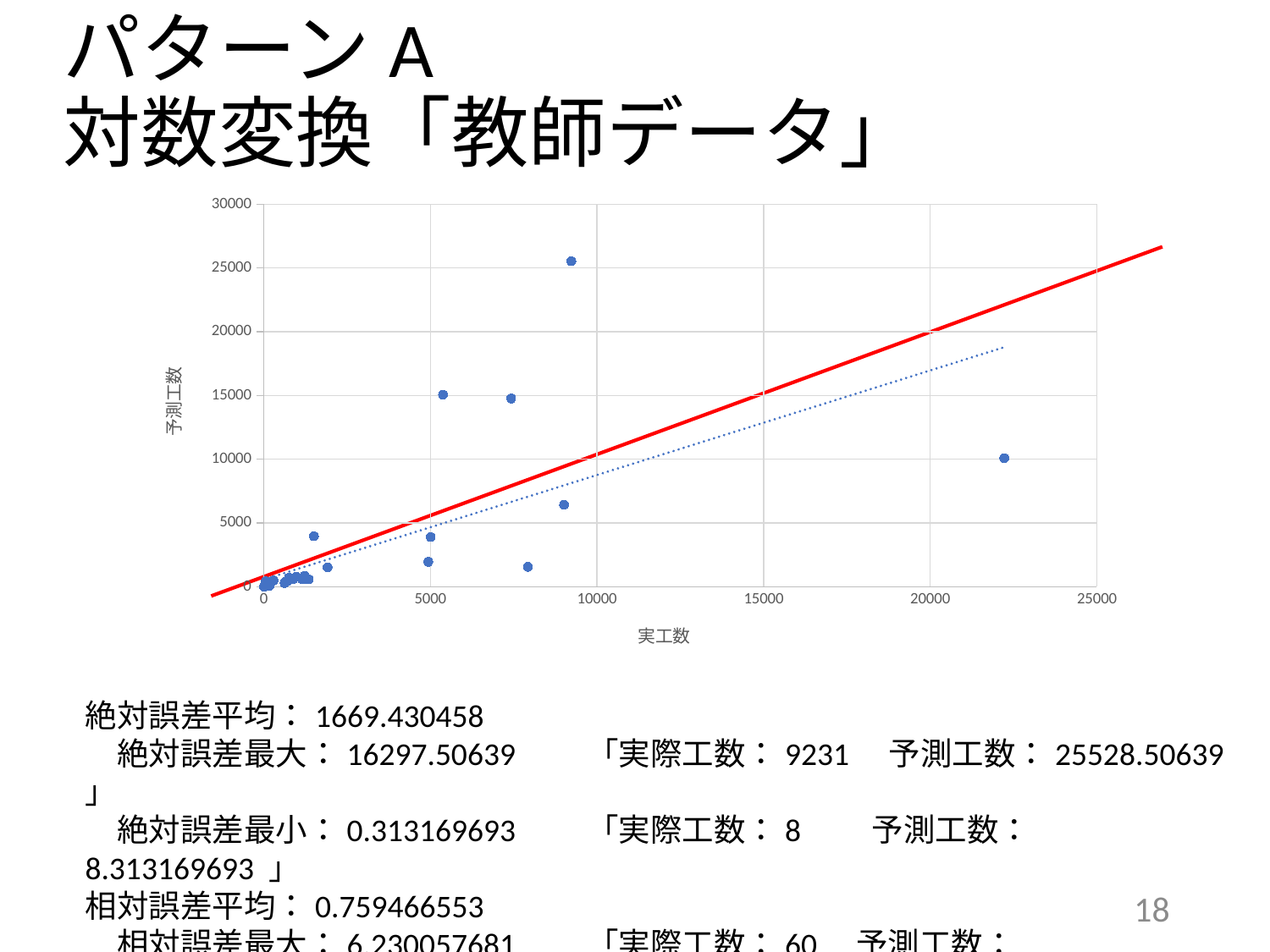

# パターンA 対数変換「教師データ」

### Chart

| Category | expect-dev |
|---|---|
絶対誤差平均：1669.430458
　絶対誤差最大：16297.50639　　「実際工数：9231　予測工数：25528.50639 」
　絶対誤差最小：0.313169693　　「実際工数：8　　予測工数：8.313169693 」
相対誤差平均：0.759466553
　相対誤差最大：6.230057681　　「実際工数：60　予測工数：433.8034609」
　相対誤差最小：0.039146212　　「実際工数：8　予測工数：8.313169693」
18